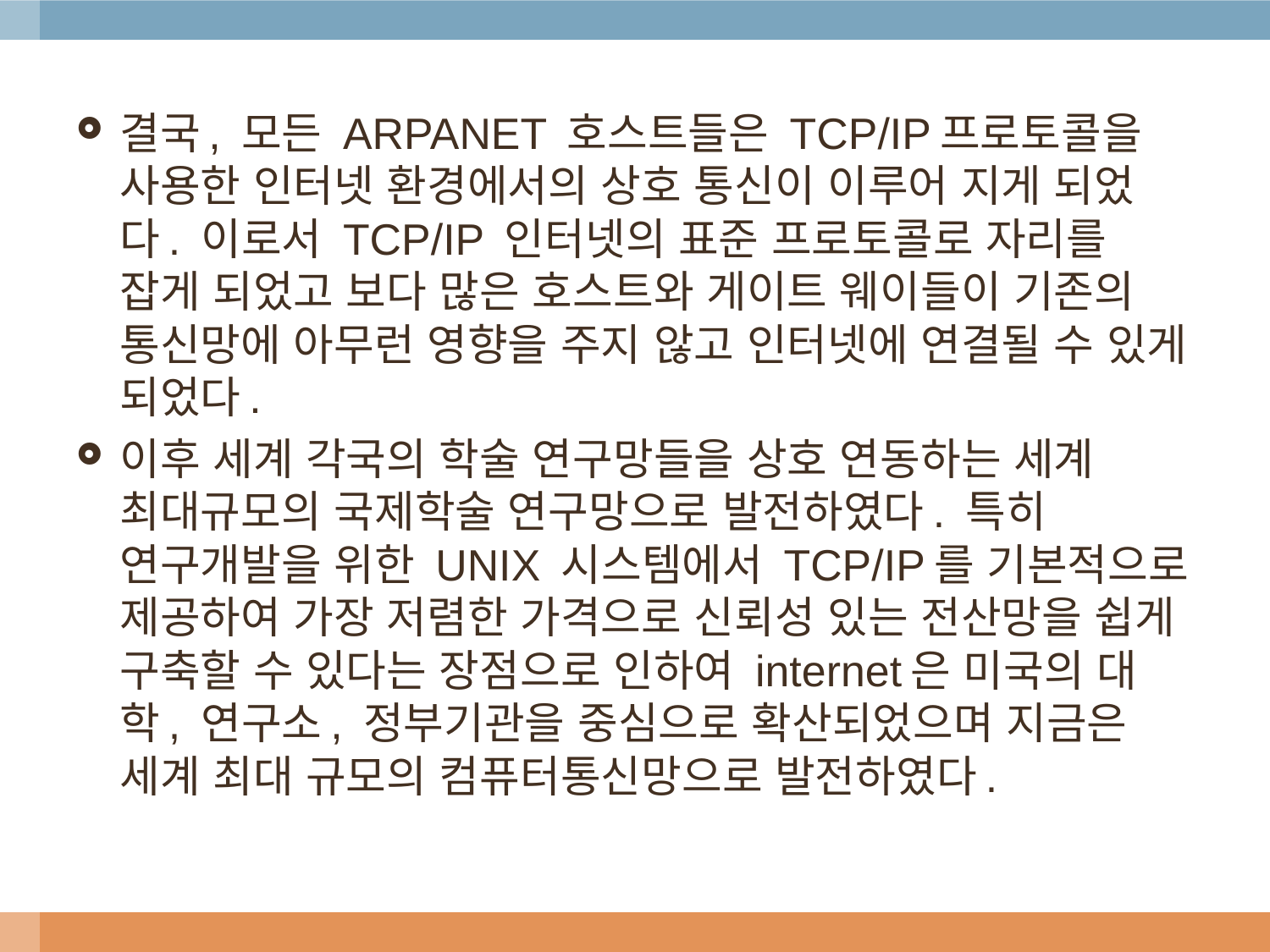

결국, 모든 ARPANET 호스트들은 TCP/IP프로토콜을 사용한 인터넷 환경에서의 상호 통신이 이루어 지게 되었다. 이로서 TCP/IP 인터넷의 표준 프로토콜로 자리를 잡게 되었고 보다 많은 호스트와 게이트 웨이들이 기존의 통신망에 아무런 영향을 주지 않고 인터넷에 연결될 수 있게 되었다.
이후 세계 각국의 학술 연구망들을 상호 연동하는 세계 최대규모의 국제학술 연구망으로 발전하였다. 특히 연구개발을 위한 UNIX 시스템에서 TCP/IP를 기본적으로 제공하여 가장 저렴한 가격으로 신뢰성 있는 전산망을 쉽게 구축할 수 있다는 장점으로 인하여 internet은 미국의 대학, 연구소, 정부기관을 중심으로 확산되었으며 지금은 세계 최대 규모의 컴퓨터통신망으로 발전하였다.